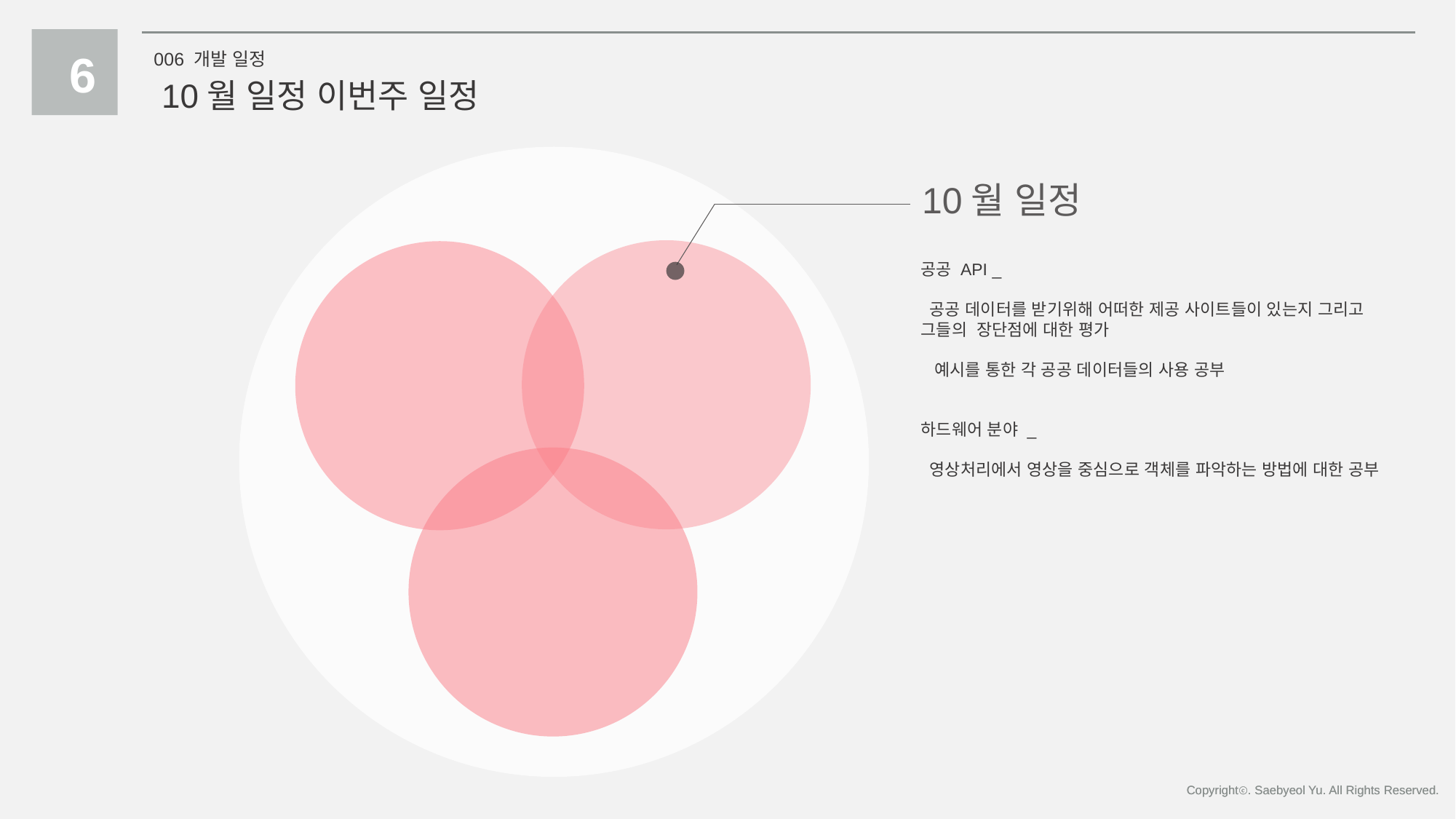

6
006 개발 일정
10월 일정 이번주 일정

10월 일정
공공 API _
 공공 데이터를 받기위해 어떠한 제공 사이트들이 있는지 그리고 그들의  장단점에 대한 평가

  예시를 통한 각 공공 데이터들의 사용 공부

하드웨어 분야 _

 영상처리에서 영상을 중심으로 객체를 파악하는 방법에 대한 공부

Copyrightⓒ. Saebyeol Yu. All Rights Reserved.